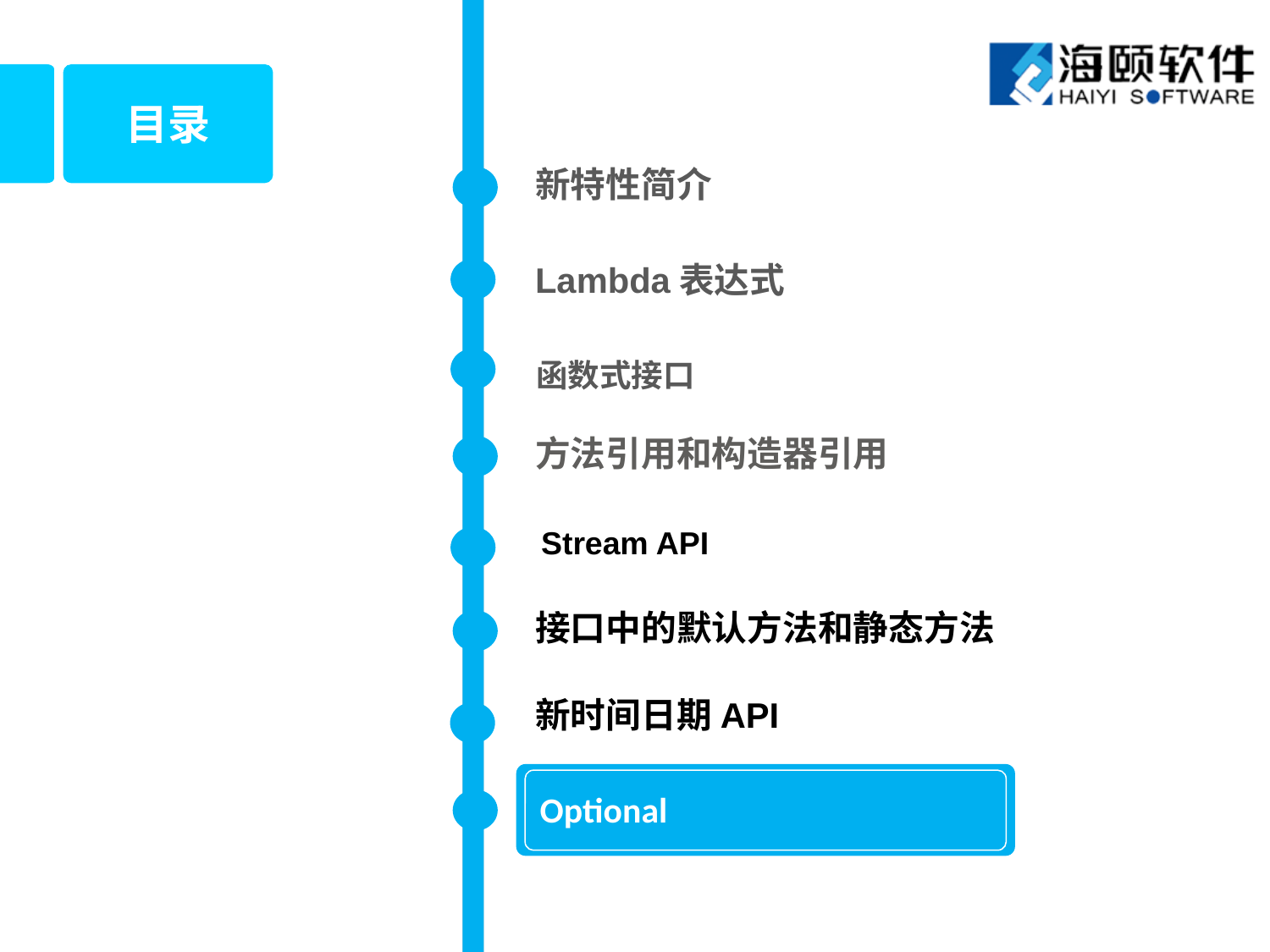

新特性简介

Lambda表达式

函数式接口

方法引用和构造器引用

Stream API

接口中的默认方法和静态方法

新时间日期API

Optional